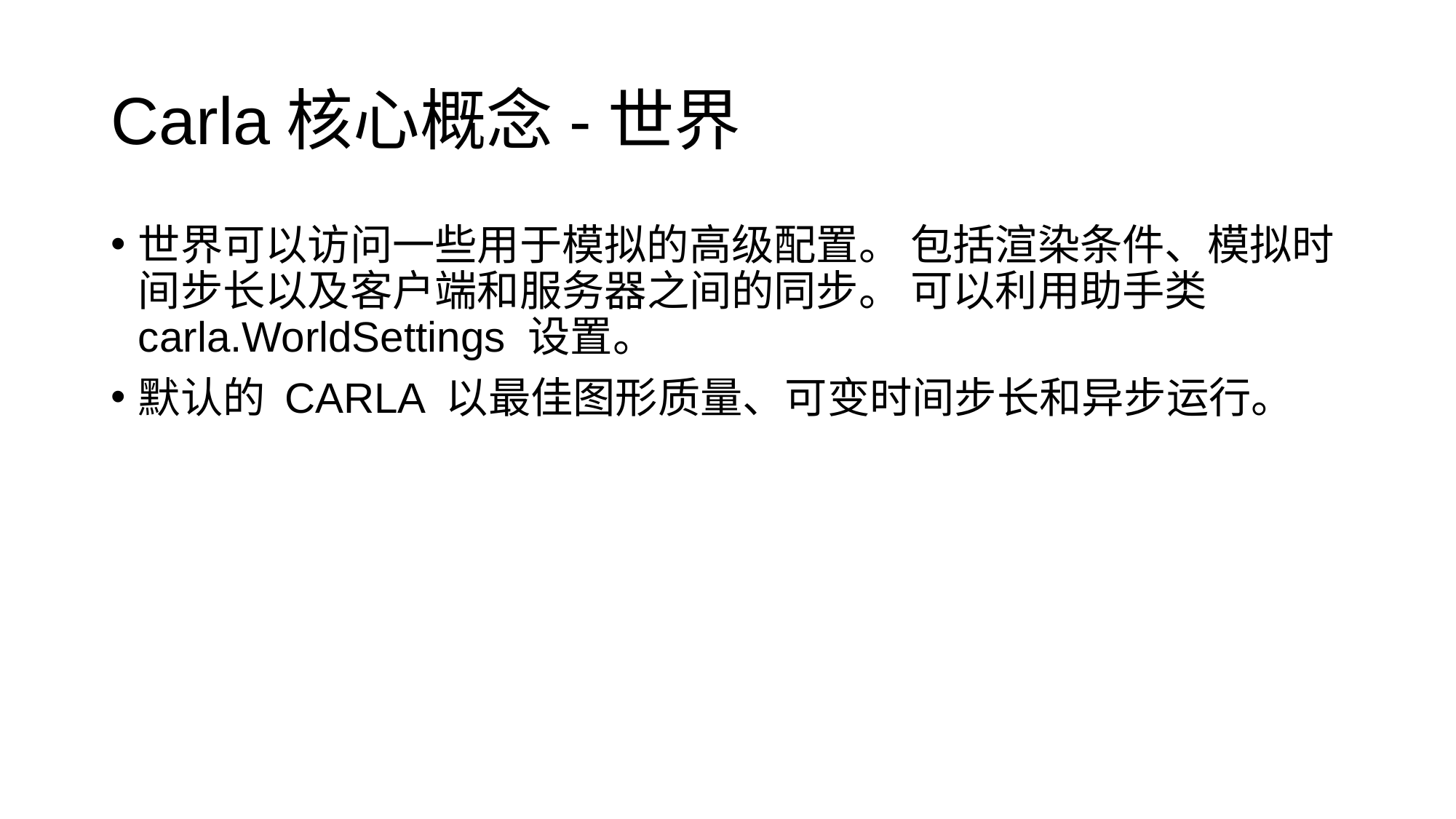

# Carla核心概念-世界
世界可以访问一些用于模拟的高级配置。 包括渲染条件、模拟时间步长以及客户端和服务器之间的同步。 可以利用助手类 carla.WorldSettings 设置。
默认的 CARLA 以最佳图形质量、可变时间步长和异步运行。